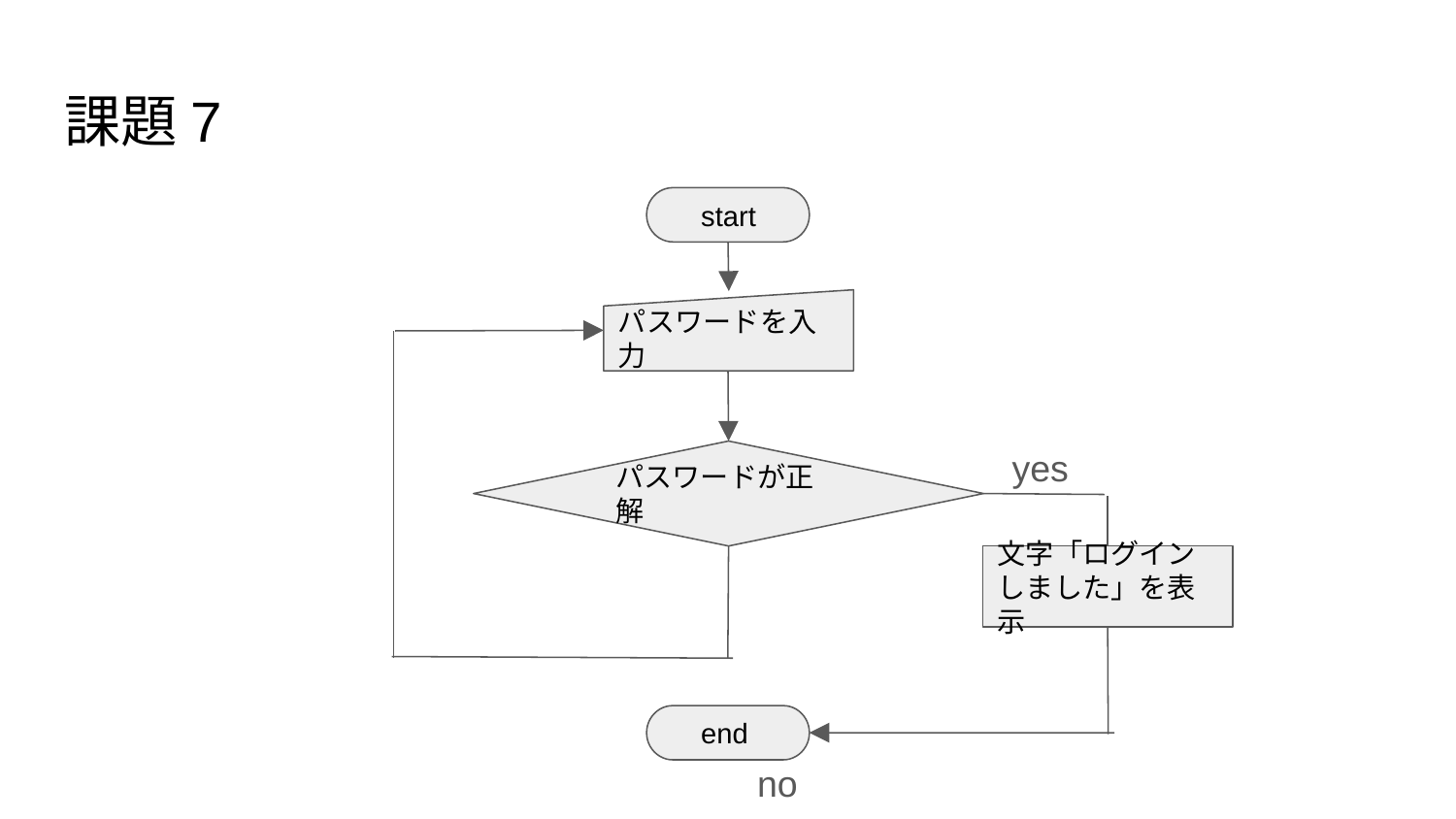

# 課題7

                                                                                             yes

                                                                    no
    start
パスワードを入力
パスワードが正解
文字「ログインしました」を表示
    end